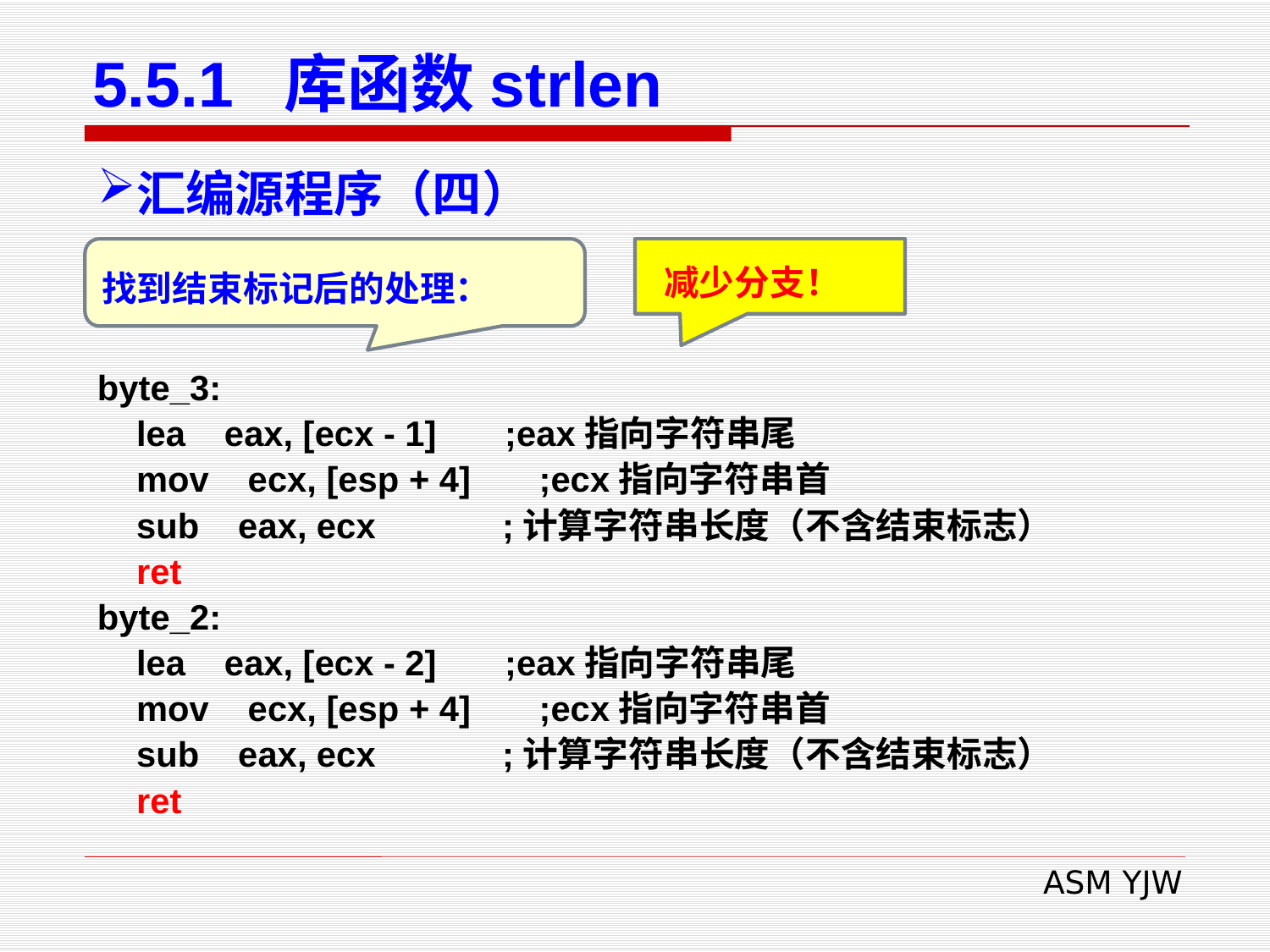

# 5.5.1  库函数strlen
汇编源程序（四）
找到结束标记后的处理：
 减少分支！
byte_3:
    lea    eax, [ecx - 1]       ;eax指向字符串尾
    mov    ecx, [esp + 4]       ;ecx指向字符串首
    sub    eax, ecx             ;计算字符串长度（不含结束标志）
    ret
byte_2:
    lea    eax, [ecx - 2]       ;eax指向字符串尾
    mov    ecx, [esp + 4]       ;ecx指向字符串首
    sub    eax, ecx             ;计算字符串长度（不含结束标志）
    ret